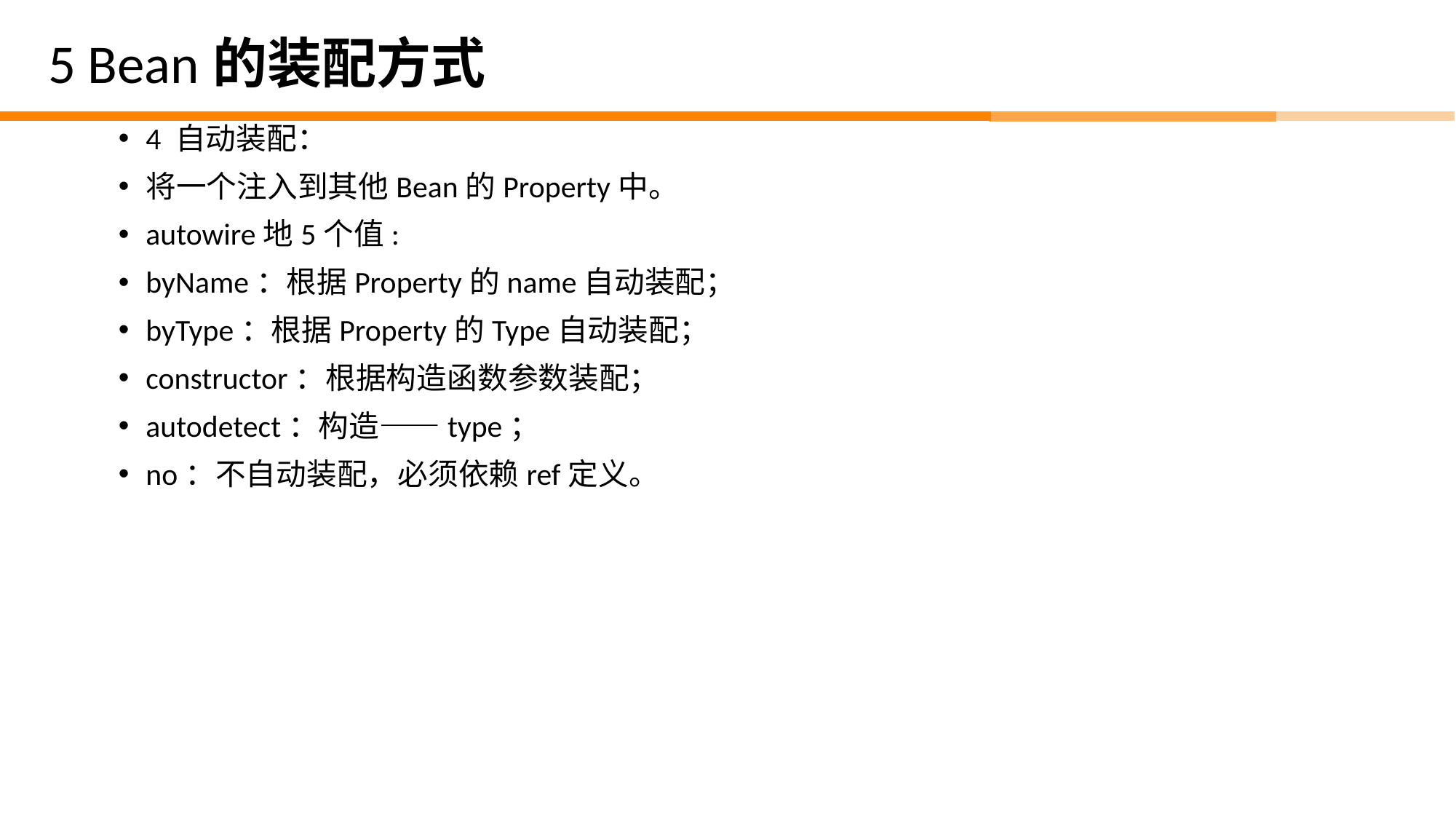

# 5 Bean的装配方式
4 自动装配：
将一个注入到其他Bean的Property中。
autowire地5个值:
byName：根据Property的name自动装配；
byType：根据Property的Type自动装配；
constructor：根据构造函数参数装配；
autodetect：构造——type；
no：不自动装配，必须依赖ref定义。